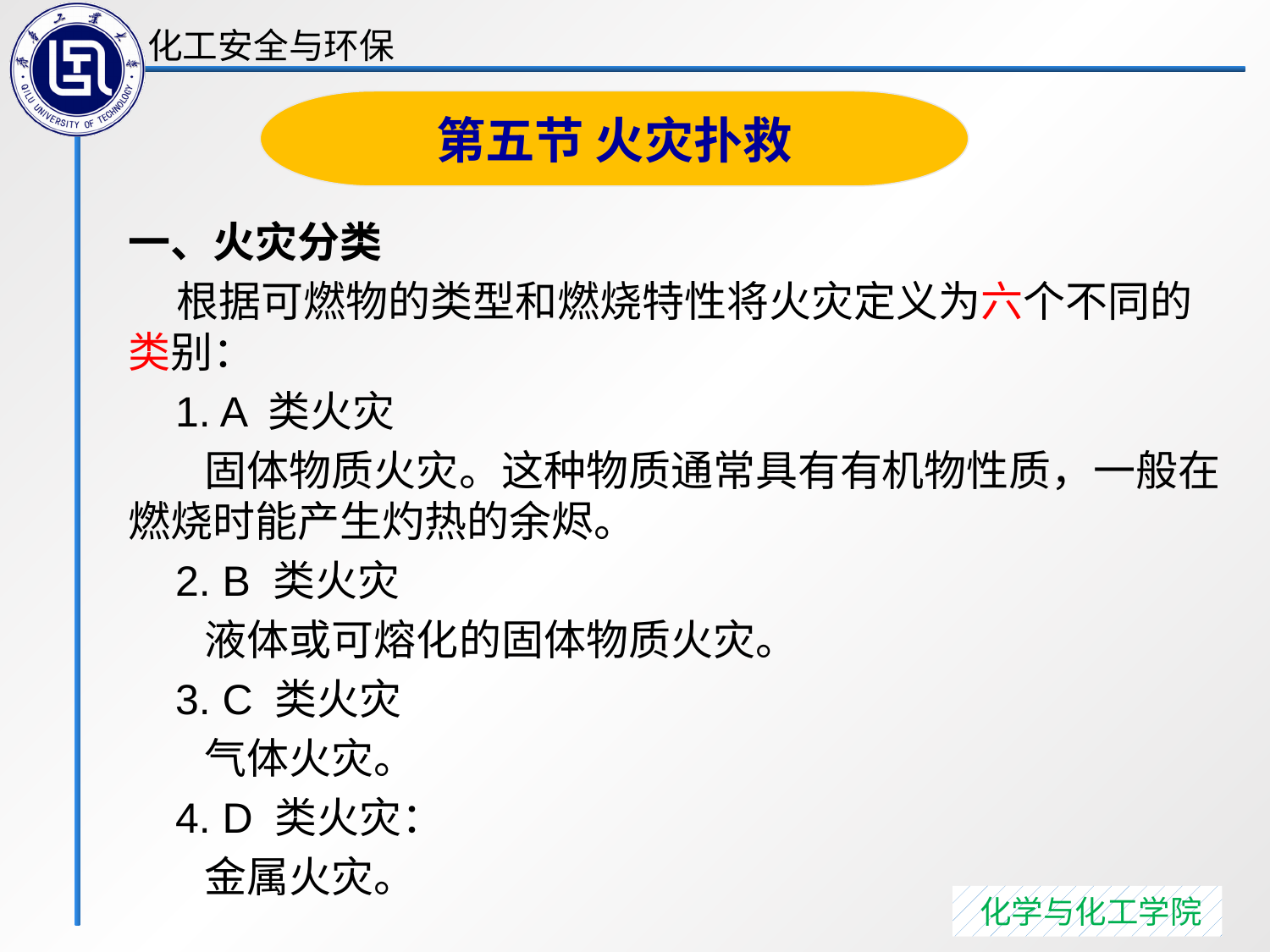

一、火灾分类
    根据可燃物的类型和燃烧特性将火灾定义为六个不同的类别：
    1. A 类火灾
       固体物质火灾。这种物质通常具有有机物性质，一般在燃烧时能产生灼热的余烬。
    2. B 类火灾
       液体或可熔化的固体物质火灾。
    3. C 类火灾
       气体火灾。
    4. D 类火灾：
       金属火灾。
第五节 火灾扑救